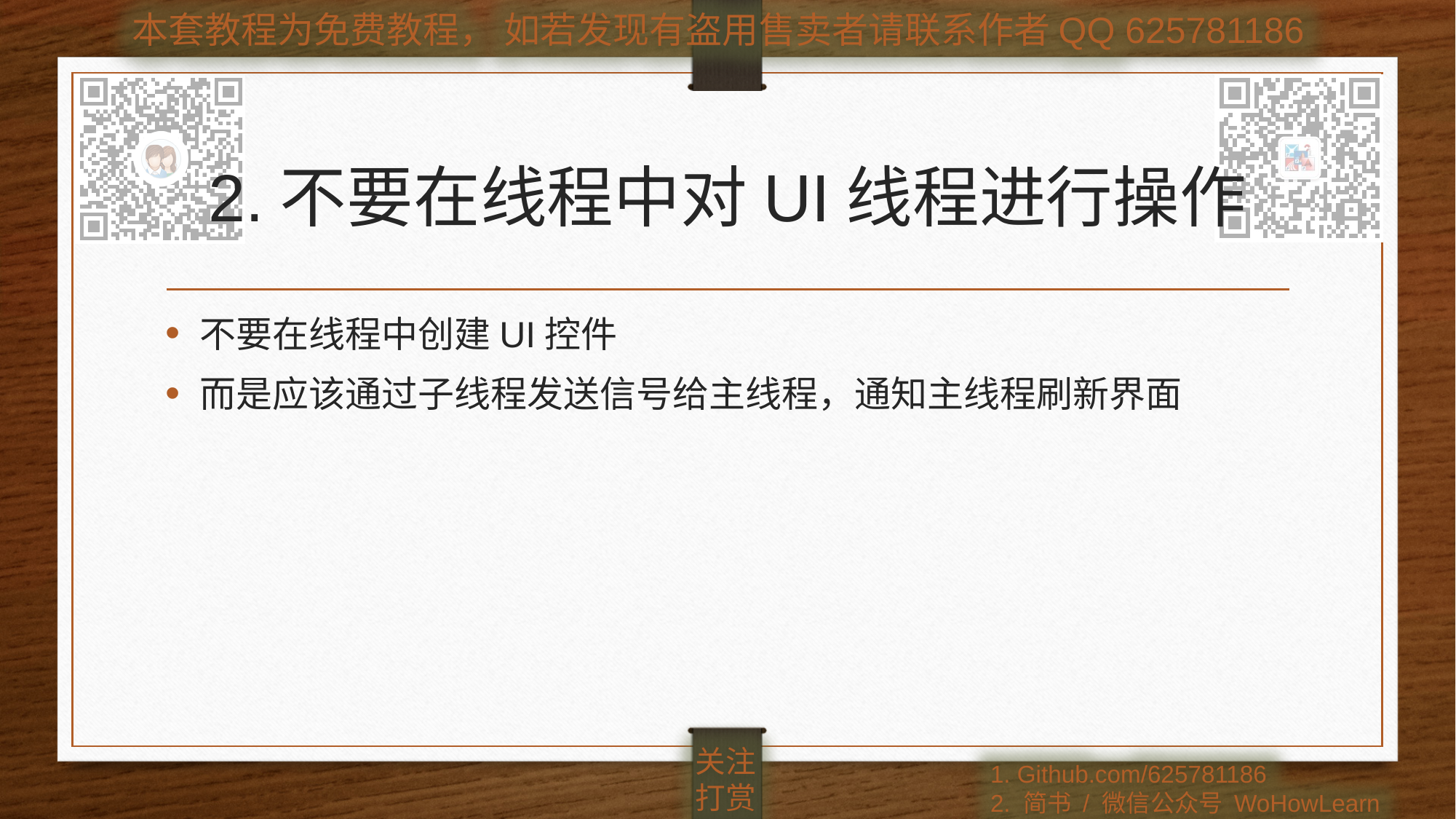

# 2.不要在线程中对UI线程进行操作
不要在线程中创建UI控件
而是应该通过子线程发送信号给主线程，通知主线程刷新界面